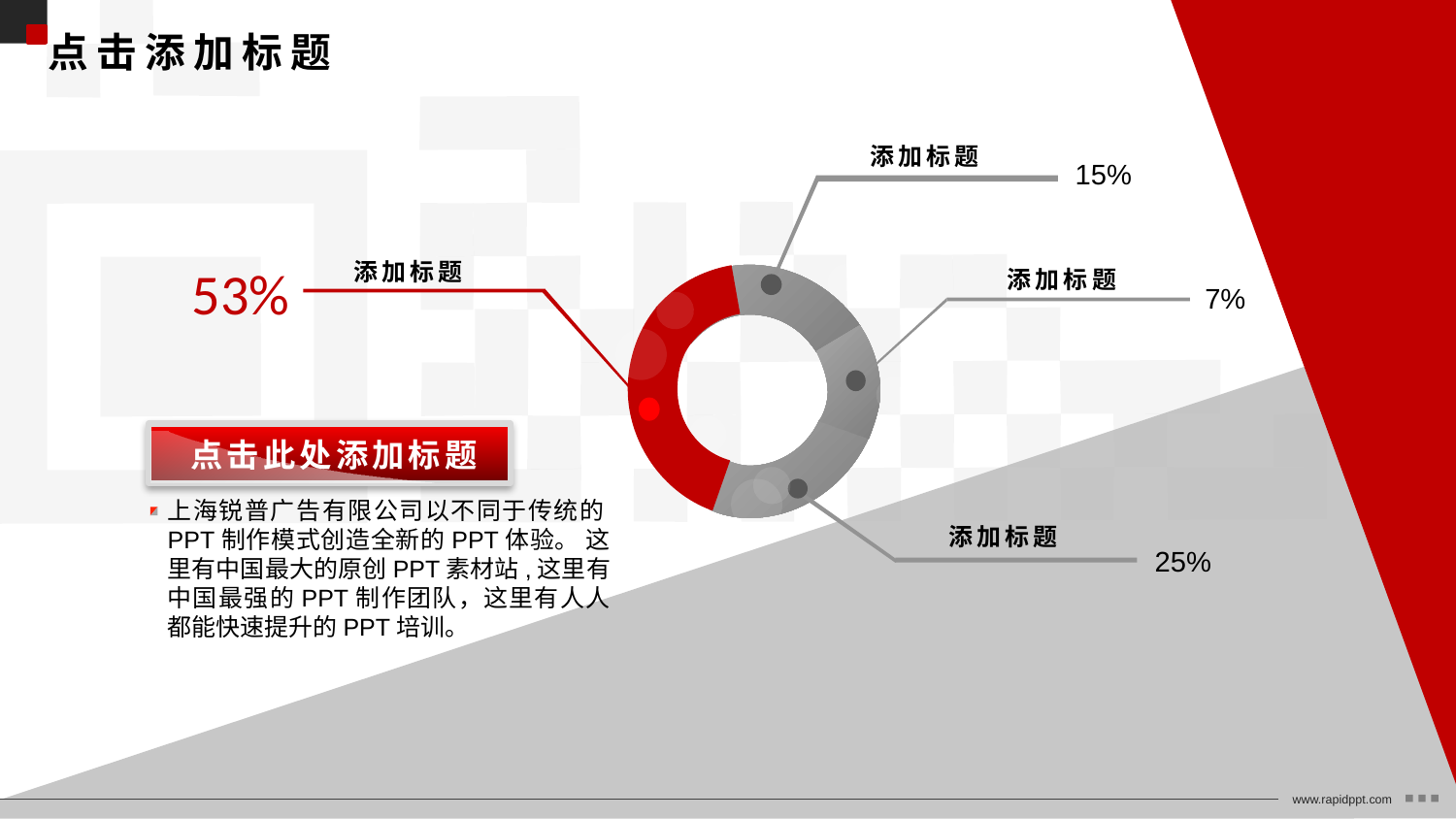

点击添加标题
添加标题
15%

添加标题
53%
添加标题

7%

添加标题
25%

点击此处添加标题

上海锐普广告有限公司以不同于传统的PPT制作模式创造全新的PPT体验。 这里有中国最大的原创PPT素材站,这里有中国最强的PPT制作团队，这里有人人都能快速提升的PPT培训。